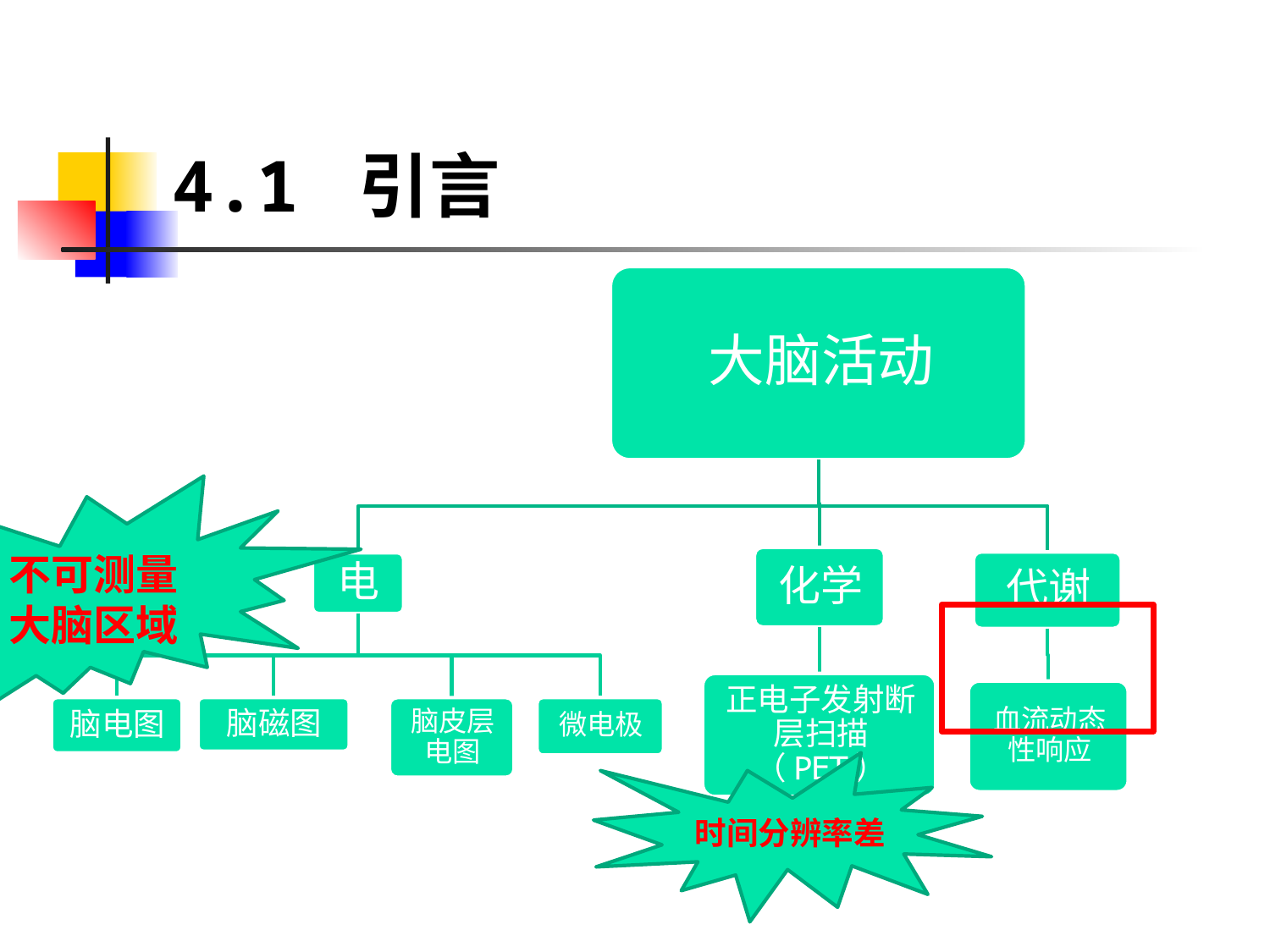

# 4.1 引言
大脑活动
电
脑电图
脑磁图
脑皮层电图
微电极
化学
正电子发射断层扫描（PET）
代谢
血流动态性响应
不可测量大脑区域

时间分辨率差